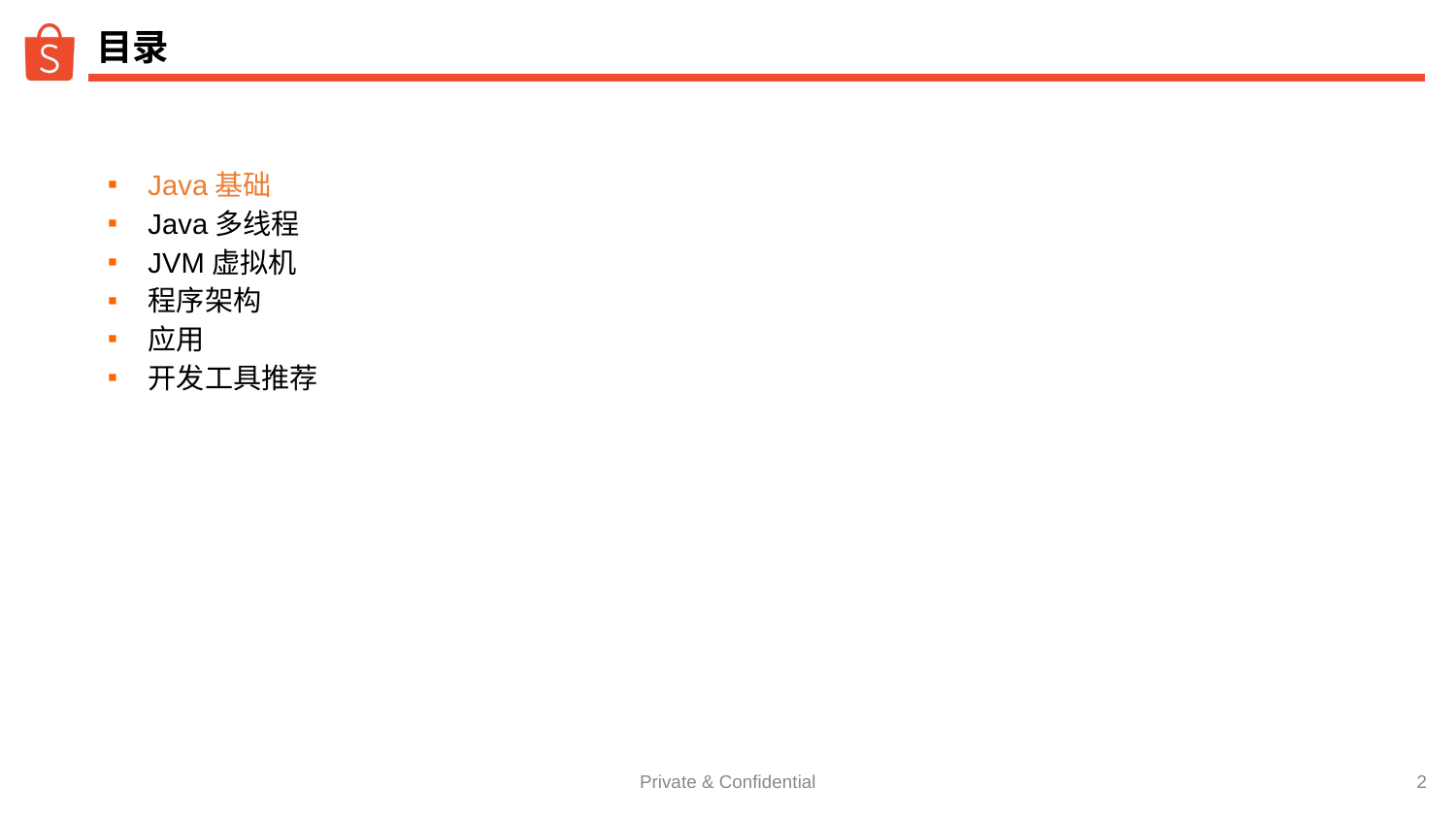

# 目录
Java基础
Java多线程
JVM虚拟机
程序架构
应用
开发工具推荐
2